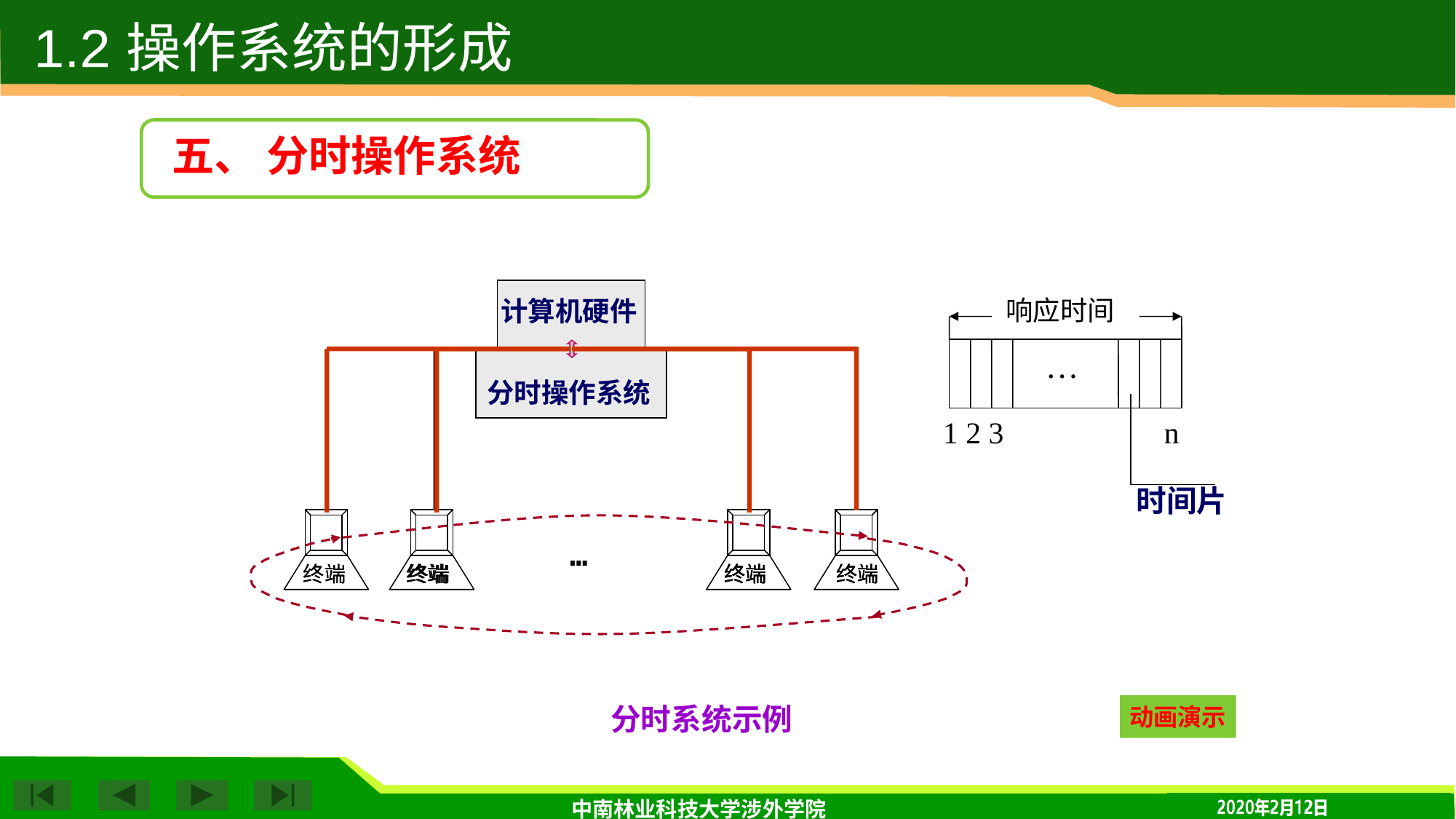

1.2 操作系统的形成

五、 分时操作系统

响应时间
计算机硬件

…

分时操作系统

 1 2 3                     n
时间片

┅

终端
终端
终端
终端
终端
终端
终端
终端
终端
终端
终端
终端

分时系统示例
动画演示